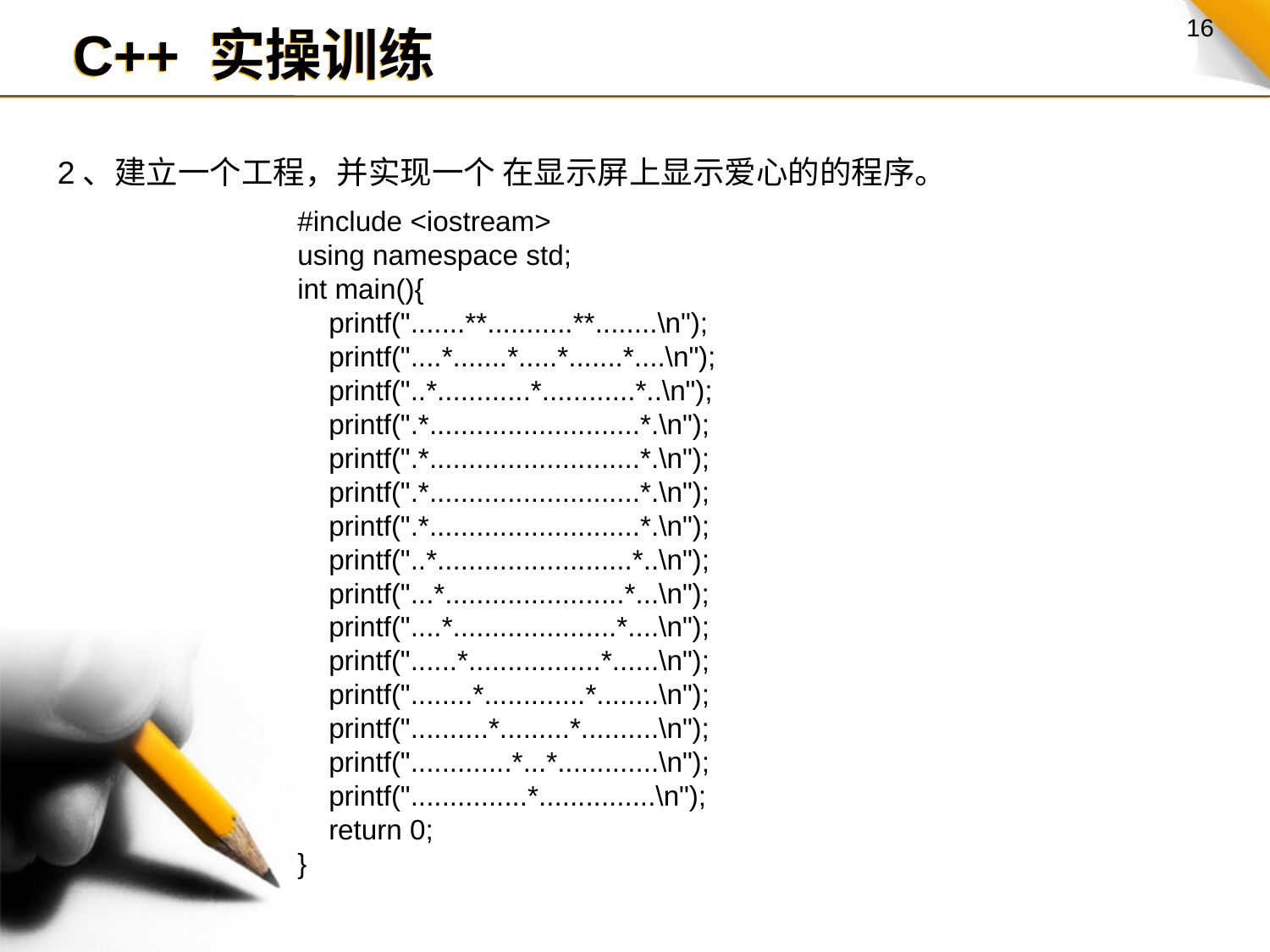

C++ 实操训练
2、建立一个工程，并实现一个 在显示屏上显示爱心的的程序。
#include <iostream>
using namespace std;
int main(){
    printf(".......**...........**........\n");
    printf("....*.......*.....*.......*....\n");
    printf("..*............*............*..\n");
    printf(".*...........................*.\n");
    printf(".*...........................*.\n");
    printf(".*...........................*.\n");
    printf(".*...........................*.\n");
    printf("..*.........................*..\n");
    printf("...*.......................*...\n");
    printf("....*.....................*....\n");
    printf("......*.................*......\n");
    printf("........*.............*........\n");
    printf("..........*.........*..........\n");
    printf(".............*...*.............\n");
    printf("...............*...............\n");
    return 0;
}